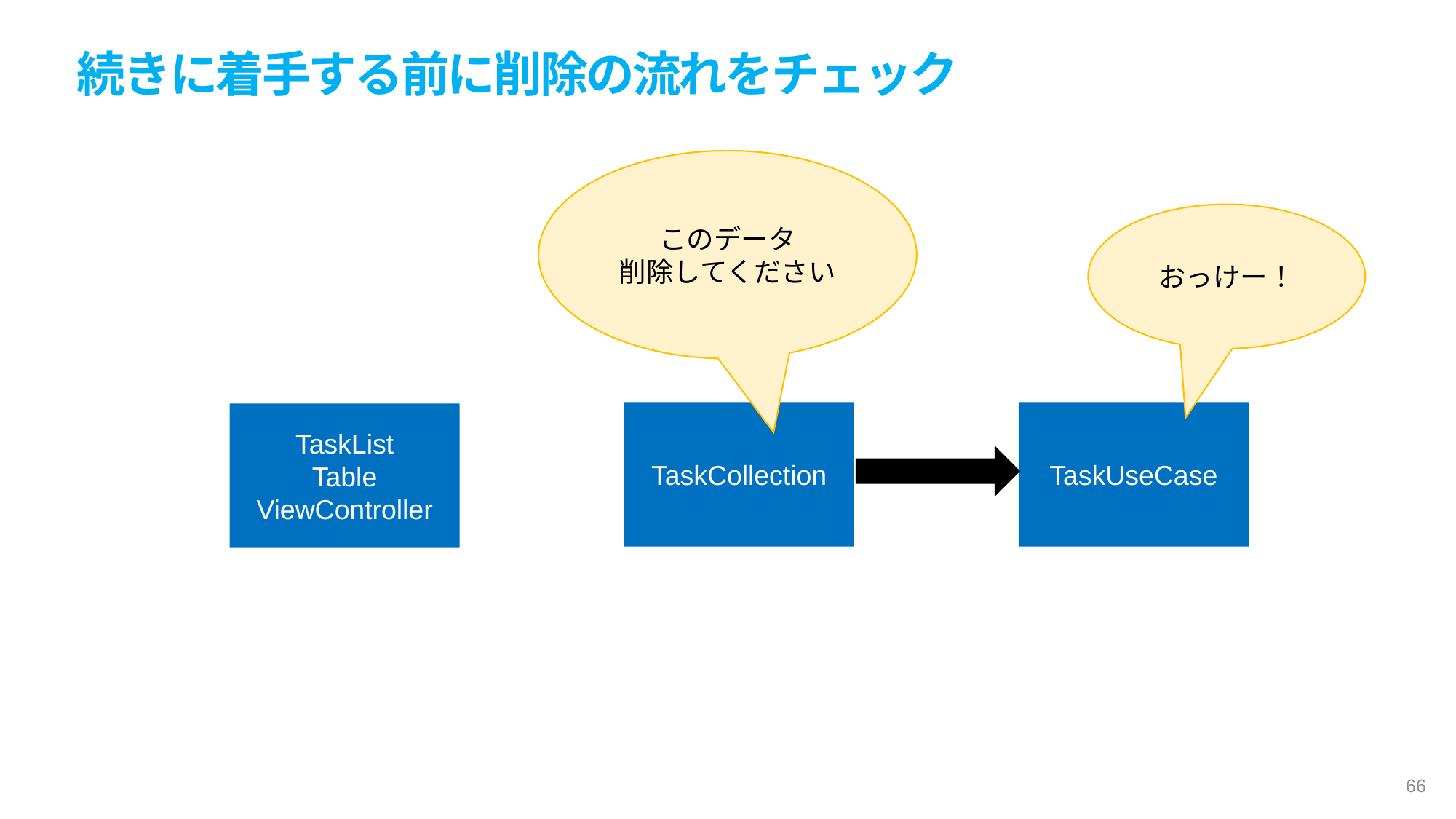

続きに着手する前に削除の流れをチェック
このデータ
削除してください
おっけー！
TaskCollection
TaskUseCase
TaskList
Table
ViewController

66